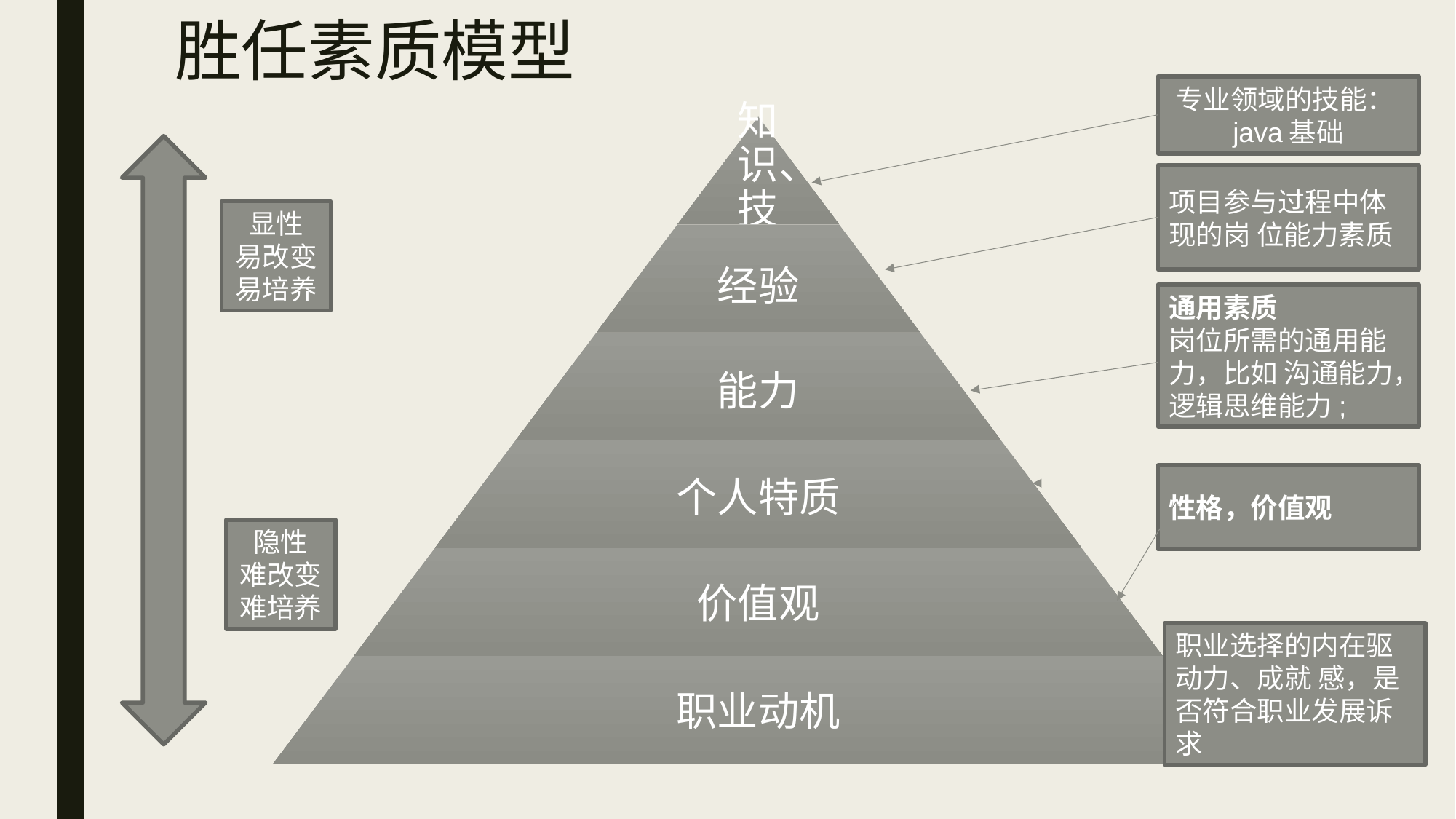

# 胜任素质模型
专业领域的技能：java基础
知识、技能
经验
能力
个人特质
价值观
职业动机

项目参与过程中体现的岗 位能力素质
显性
易改变
易培养
通用素质
岗位所需的通用能力，比如 沟通能力，逻辑思维能力;
性格，价值观
隐性
难改变
难培养
职业选择的内在驱动力、成就 感，是否符合职业发展诉求